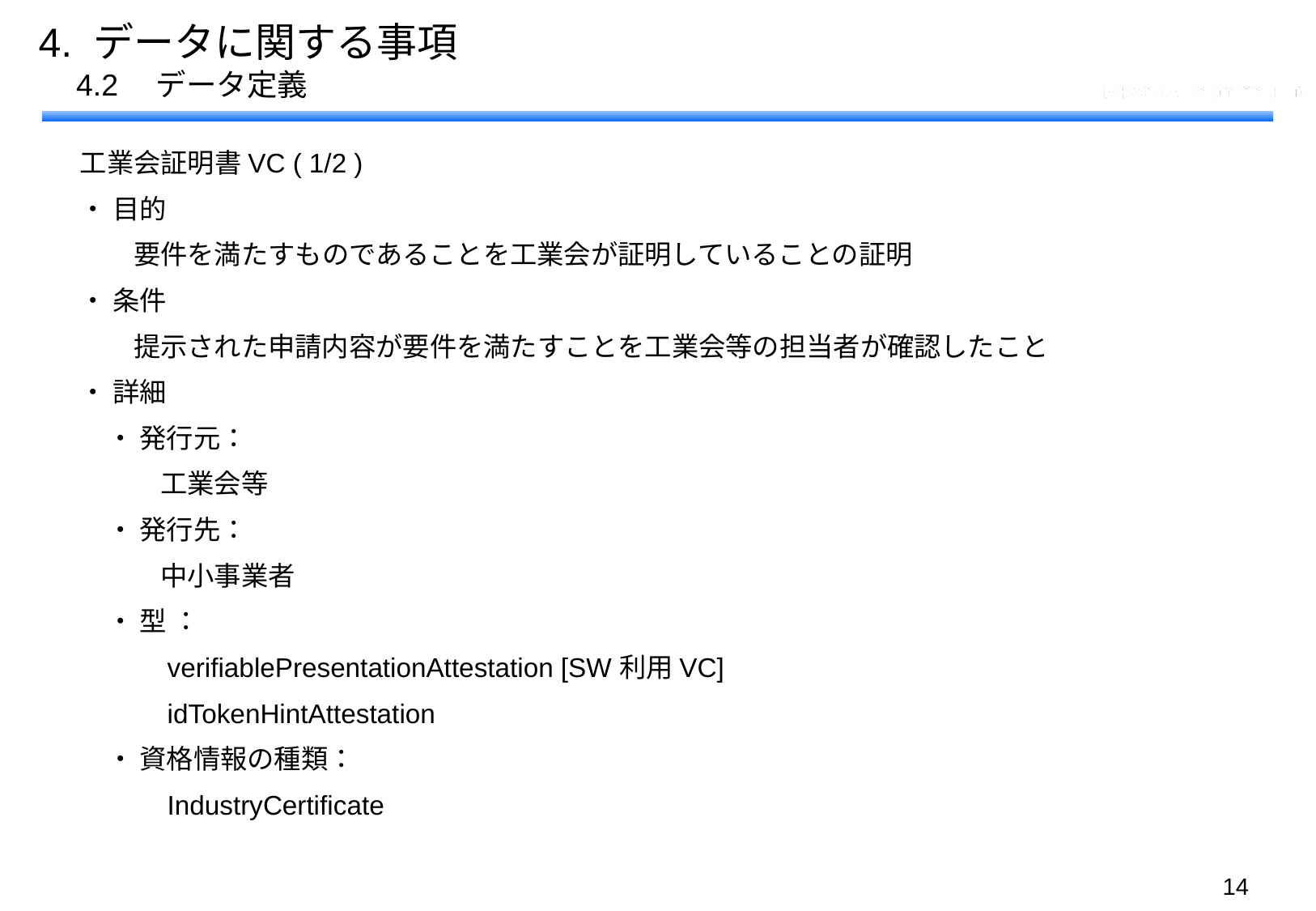

4. データに関する事項
　4.2　データ定義
　工業会証明書VC ( 1/2 )
　・ 目的
　　　要件を満たすものであることを工業会が証明していることの証明
　・ 条件
　　　提示された申請内容が要件を満たすことを工業会等の担当者が確認したこと
　・ 詳細
　　・ 発行元：
　　　　工業会等
　　・ 発行先：
　　　　中小事業者
　　・ 型 ：
　　　　verifiablePresentationAttestation [SW利用VC]
　　　　idTokenHintAttestation
　　・ 資格情報の種類：
　　　　IndustryCertificate
14